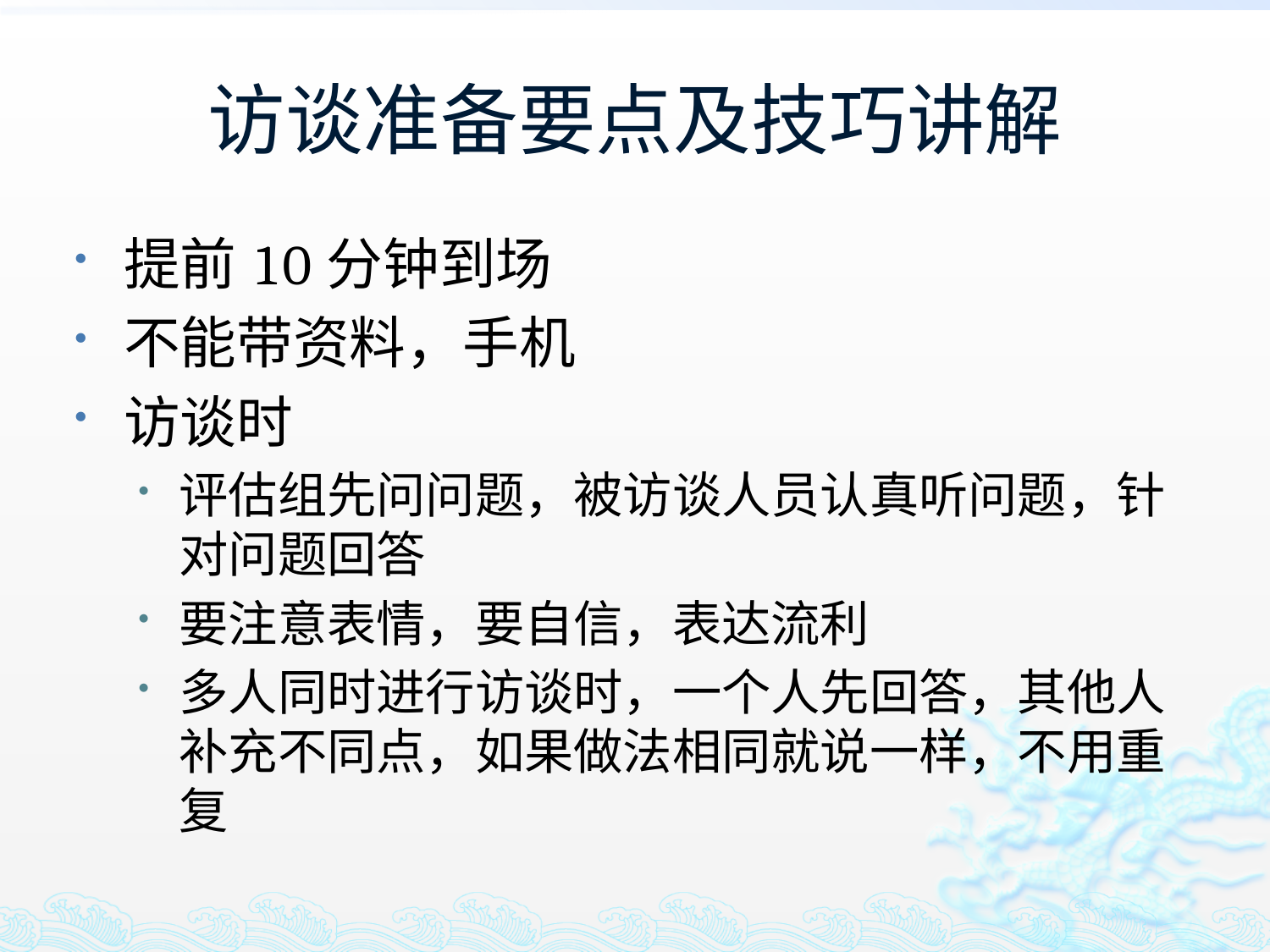

# 访谈准备要点及技巧讲解
提前10分钟到场
不能带资料，手机
访谈时
评估组先问问题，被访谈人员认真听问题，针对问题回答
要注意表情，要自信，表达流利
多人同时进行访谈时，一个人先回答，其他人补充不同点，如果做法相同就说一样，不用重复